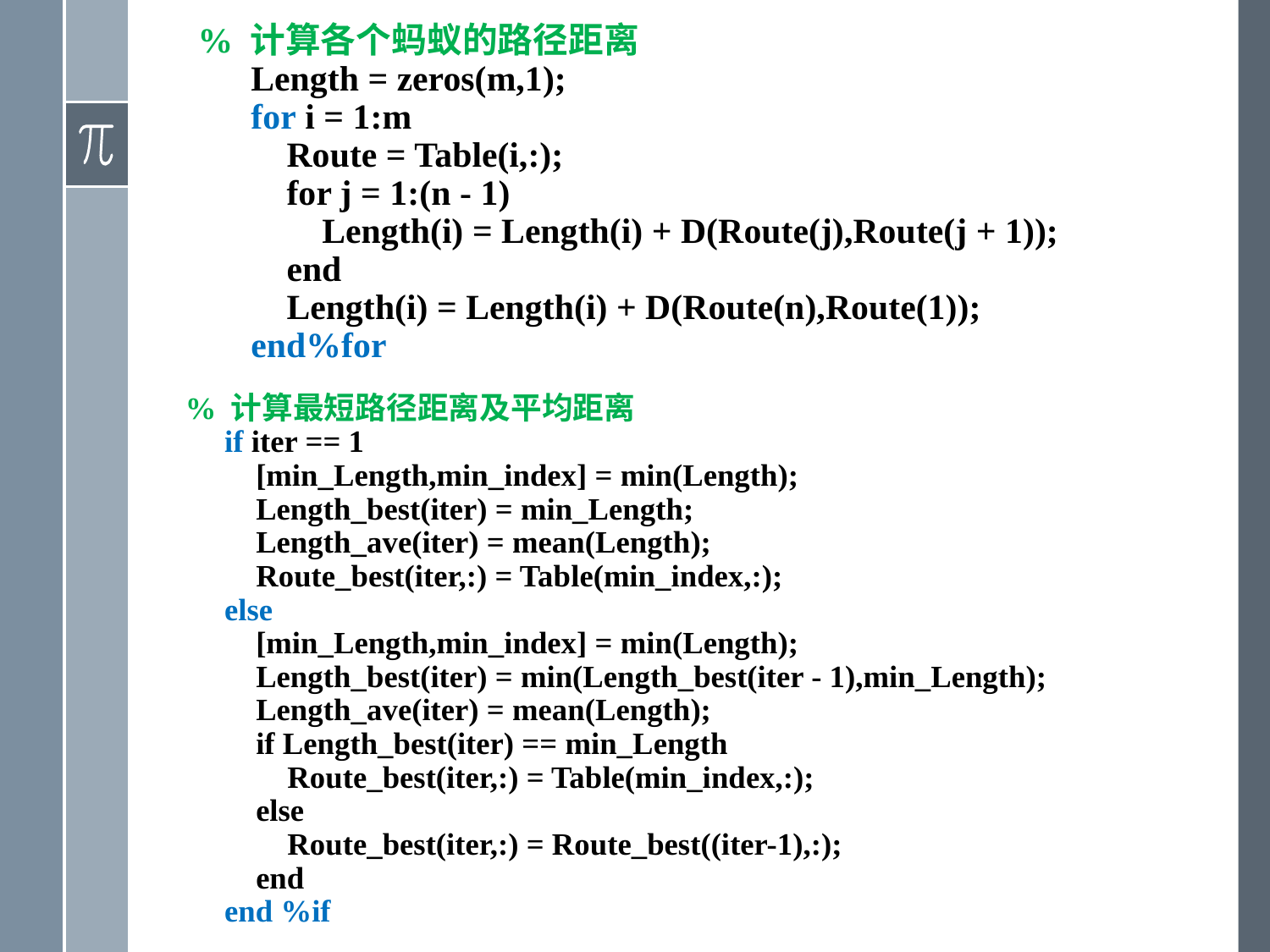

% 计算各个蚂蚁的路径距离
      Length = zeros(m,1);
      for i = 1:m
          Route = Table(i,:);
          for j = 1:(n - 1)
              Length(i) = Length(i) + D(Route(j),Route(j + 1));
          end
          Length(i) = Length(i) + D(Route(n),Route(1));
      end%for

 % 计算最短路径距离及平均距离
      if iter == 1
          [min_Length,min_index] = min(Length);
          Length_best(iter) = min_Length;
          Length_ave(iter) = mean(Length);
          Route_best(iter,:) = Table(min_index,:);
      else
          [min_Length,min_index] = min(Length);
          Length_best(iter) = min(Length_best(iter - 1),min_Length);
          Length_ave(iter) = mean(Length);
          if Length_best(iter) == min_Length
              Route_best(iter,:) = Table(min_index,:);
          else
              Route_best(iter,:) = Route_best((iter-1),:);
          end
      end %if